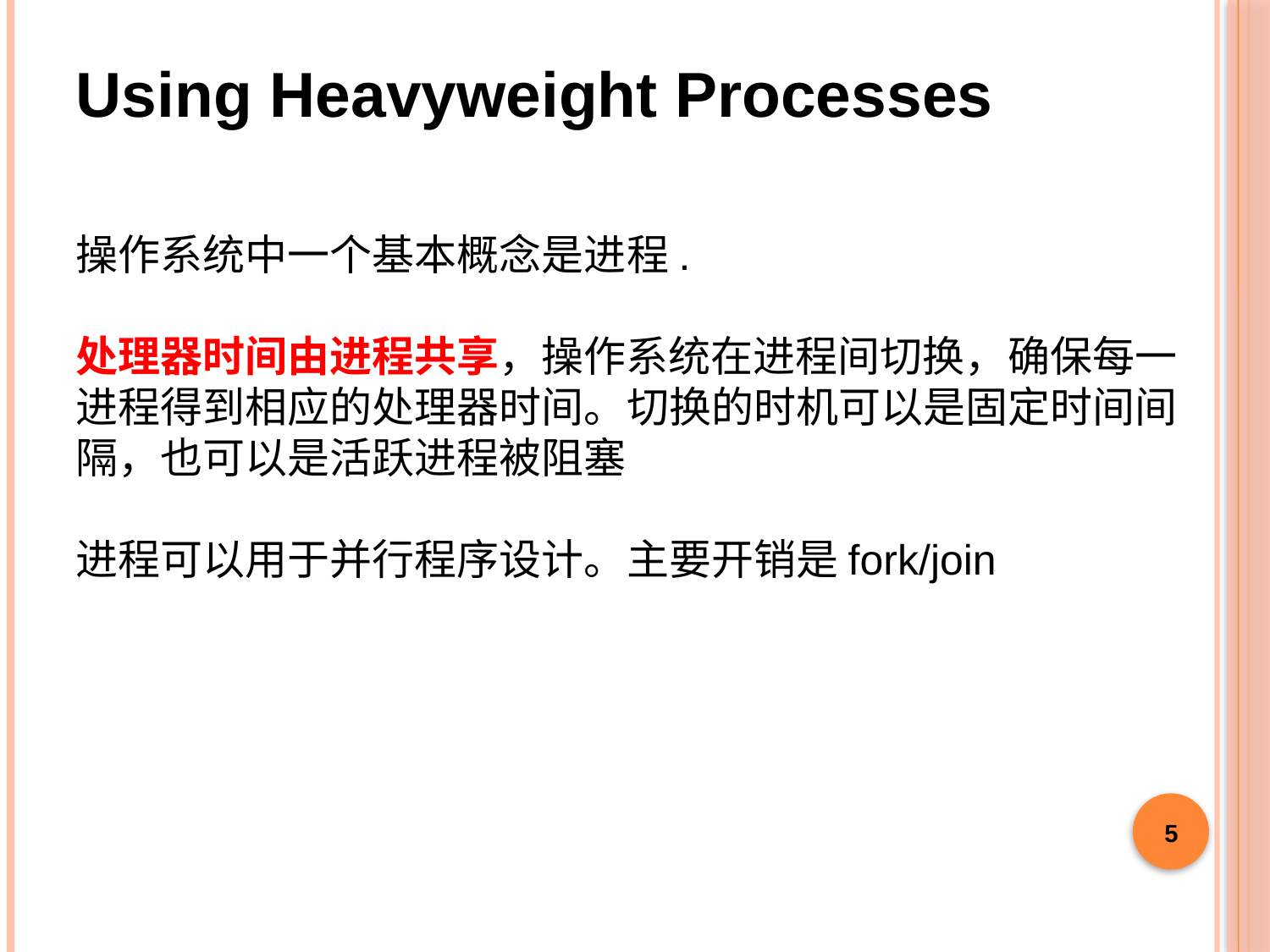

Using Heavyweight Processes
操作系统中一个基本概念是进程.

处理器时间由进程共享，操作系统在进程间切换，确保每一进程得到相应的处理器时间。切换的时机可以是固定时间间隔，也可以是活跃进程被阻塞

进程可以用于并行程序设计。主要开销是fork/join
5